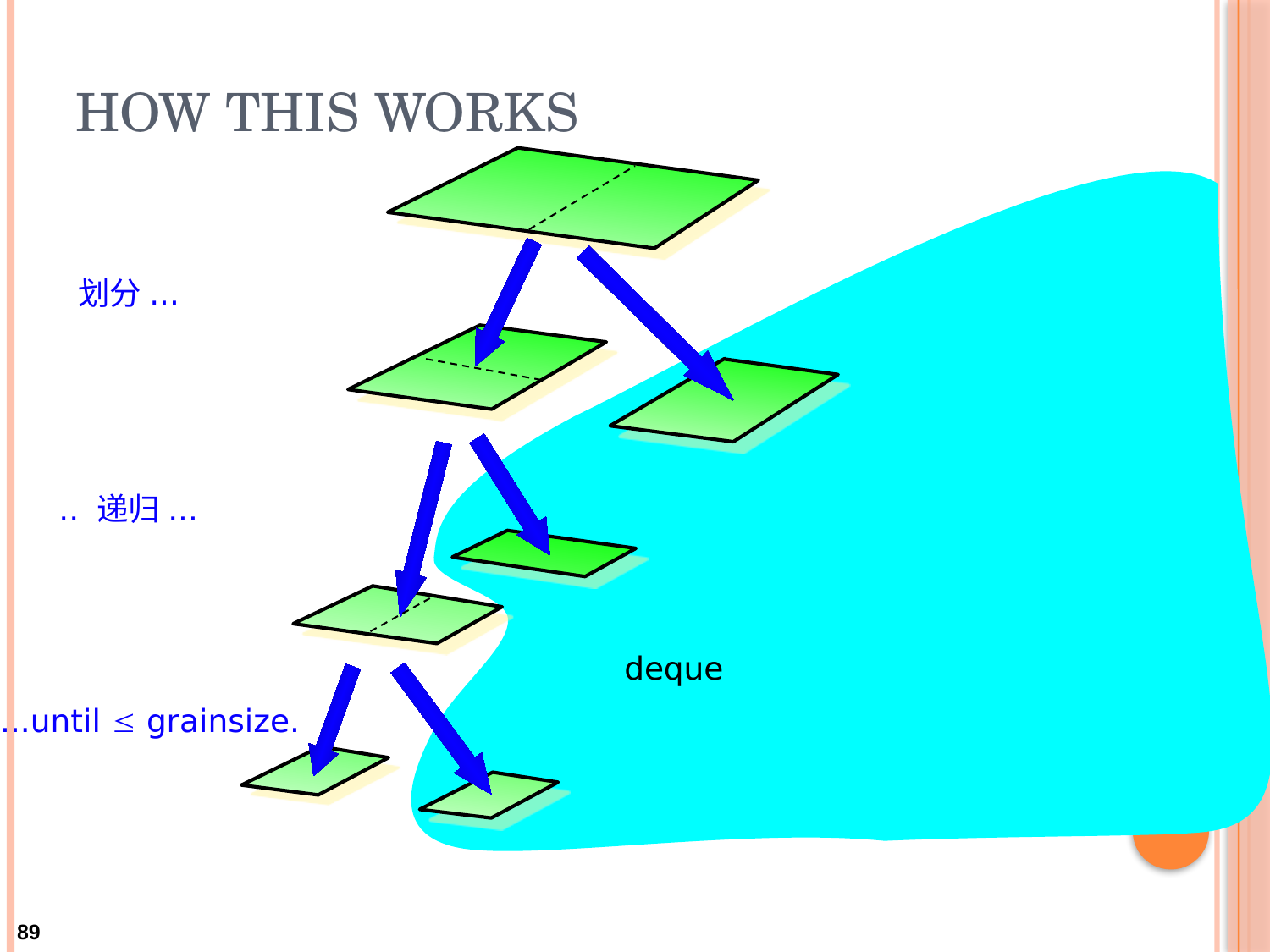

# How this works

划分...

.. 递归...

deque

...until ≤ grainsize.

89